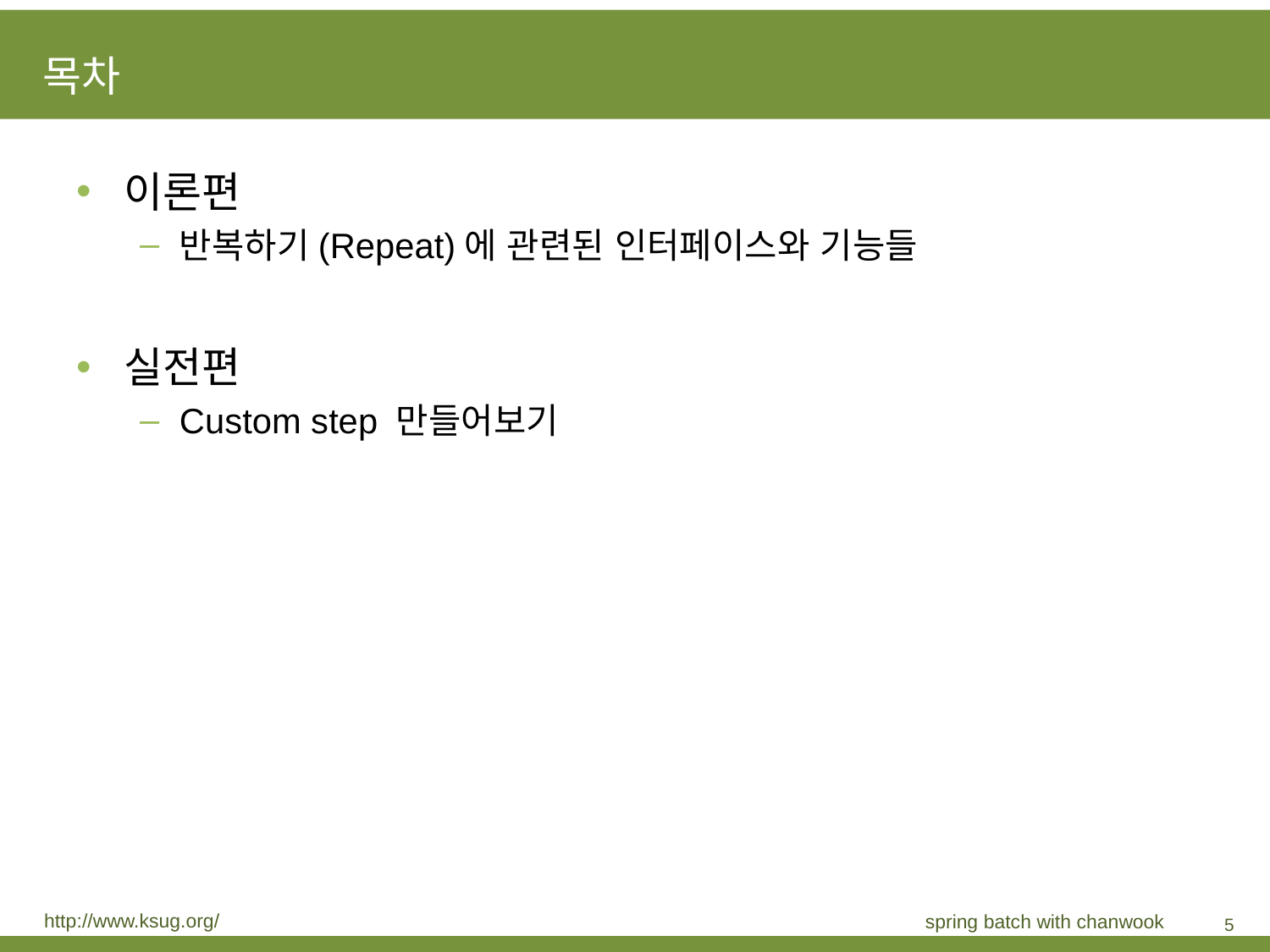

# 목차
이론편
반복하기(Repeat)에 관련된 인터페이스와 기능들

실전편
Custom step 만들어보기

http://www.ksug.org/
spring batch with chanwook
5